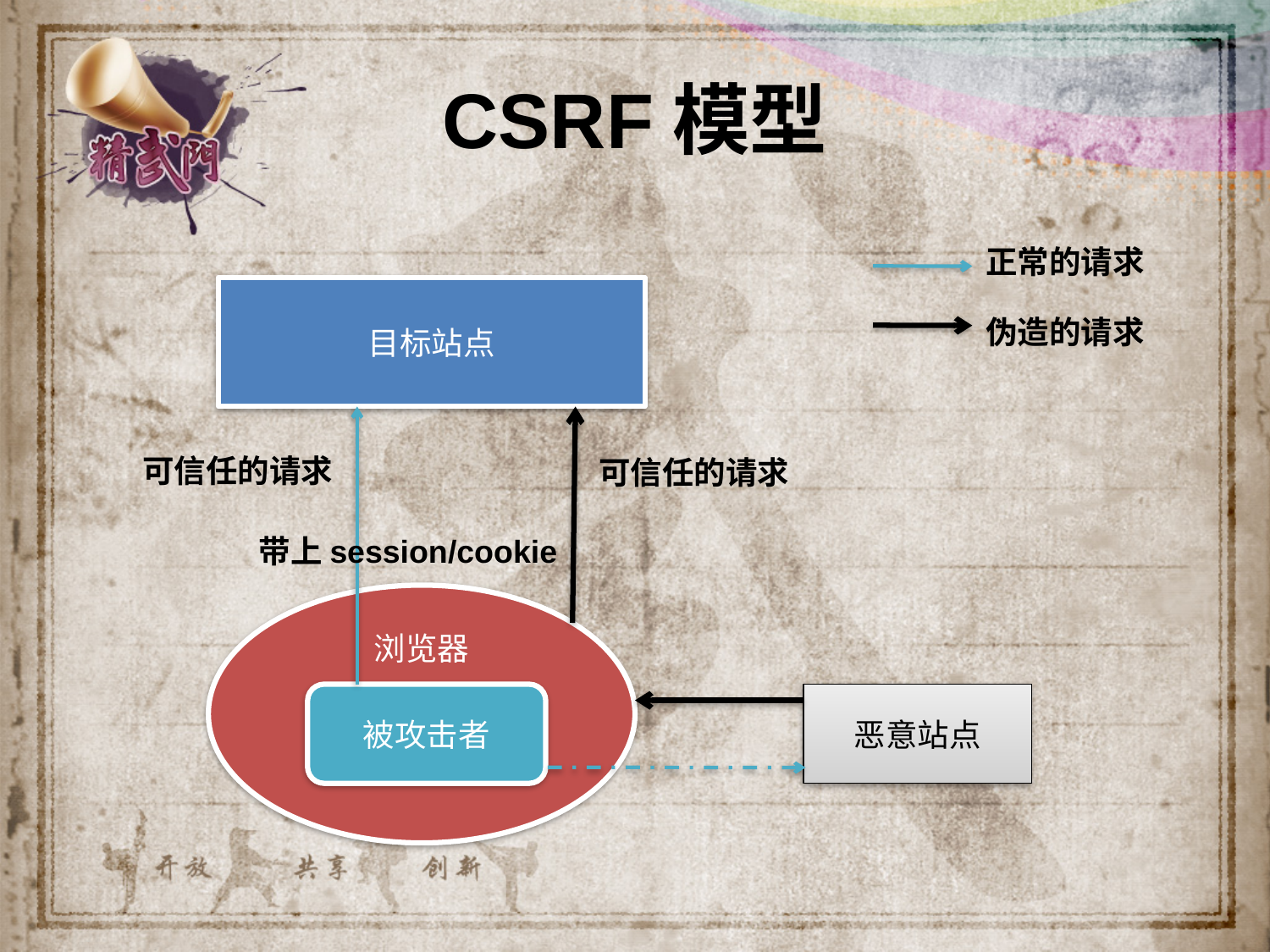

# CSRF模型
正常的请求
目标站点
伪造的请求
可信任的请求
可信任的请求
带上session/cookie
浏览器
被攻击者
恶意站点